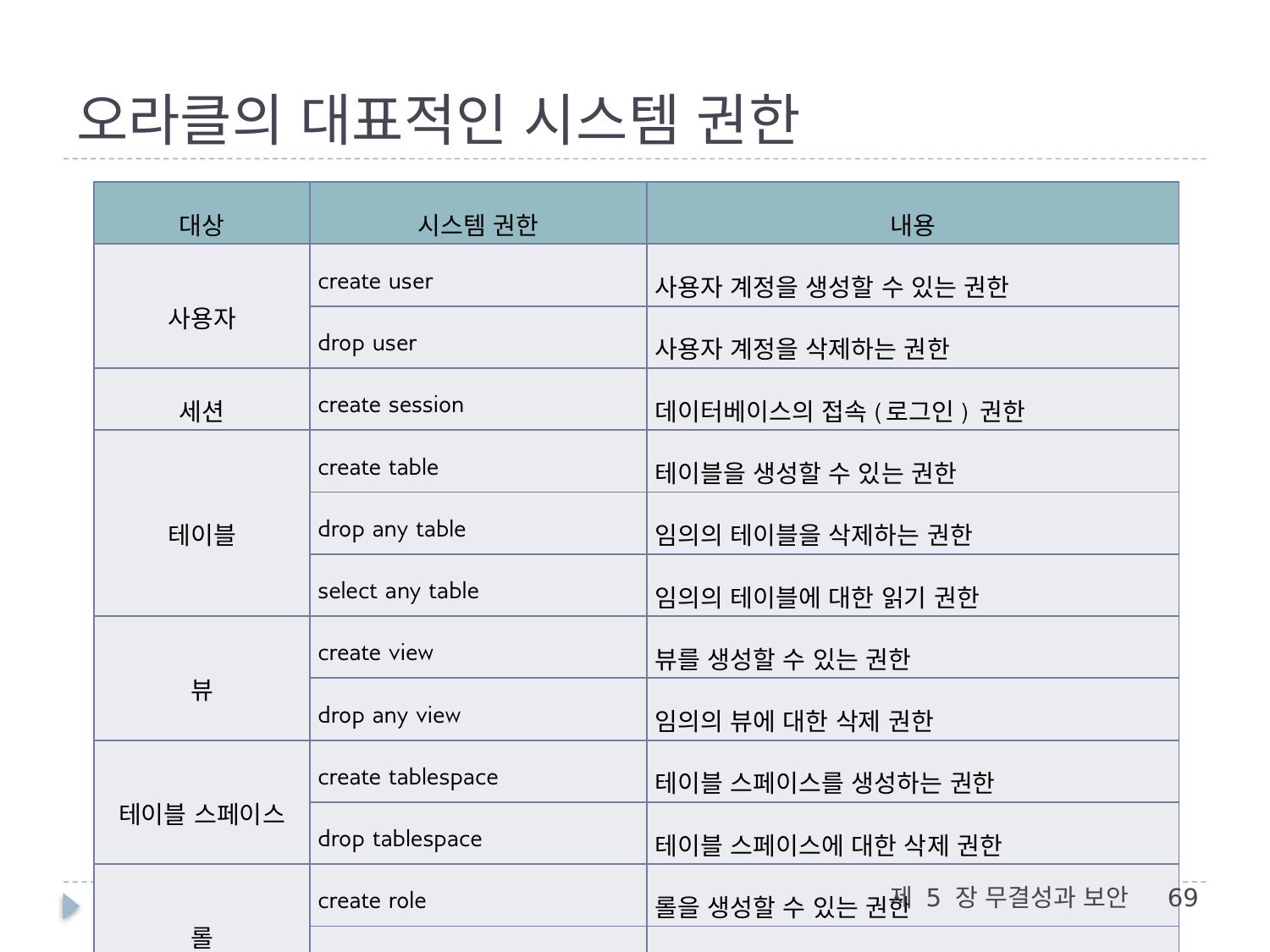

# 오라클의 대표적인 시스템 권한
| 대상 | 시스템 권한 | 내용 |
| --- | --- | --- |
| 사용자 | create user | 사용자 계정을 생성할 수 있는 권한 |
|  | drop user | 사용자 계정을 삭제하는 권한 |
| 세션 | create session | 데이터베이스의 접속(로그인) 권한 |
| 테이블 | create table | 테이블을 생성할 수 있는 권한 |
|  | drop any table | 임의의 테이블을 삭제하는 권한 |
|  | select any table | 임의의 테이블에 대한 읽기 권한 |
| 뷰 | create view | 뷰를 생성할 수 있는 권한 |
|  | drop any view | 임의의 뷰에 대한 삭제 권한 |
| 테이블 스페이스 | create tablespace | 테이블 스페이스를 생성하는 권한 |
|  | drop tablespace | 테이블 스페이스에 대한 삭제 권한 |
| 롤 | create role | 롤을 생성할 수 있는 권한 |
|  | drop any role | 임의의 롤을 삭제하는 권한 |
제 5 장 무결성과 보안
69